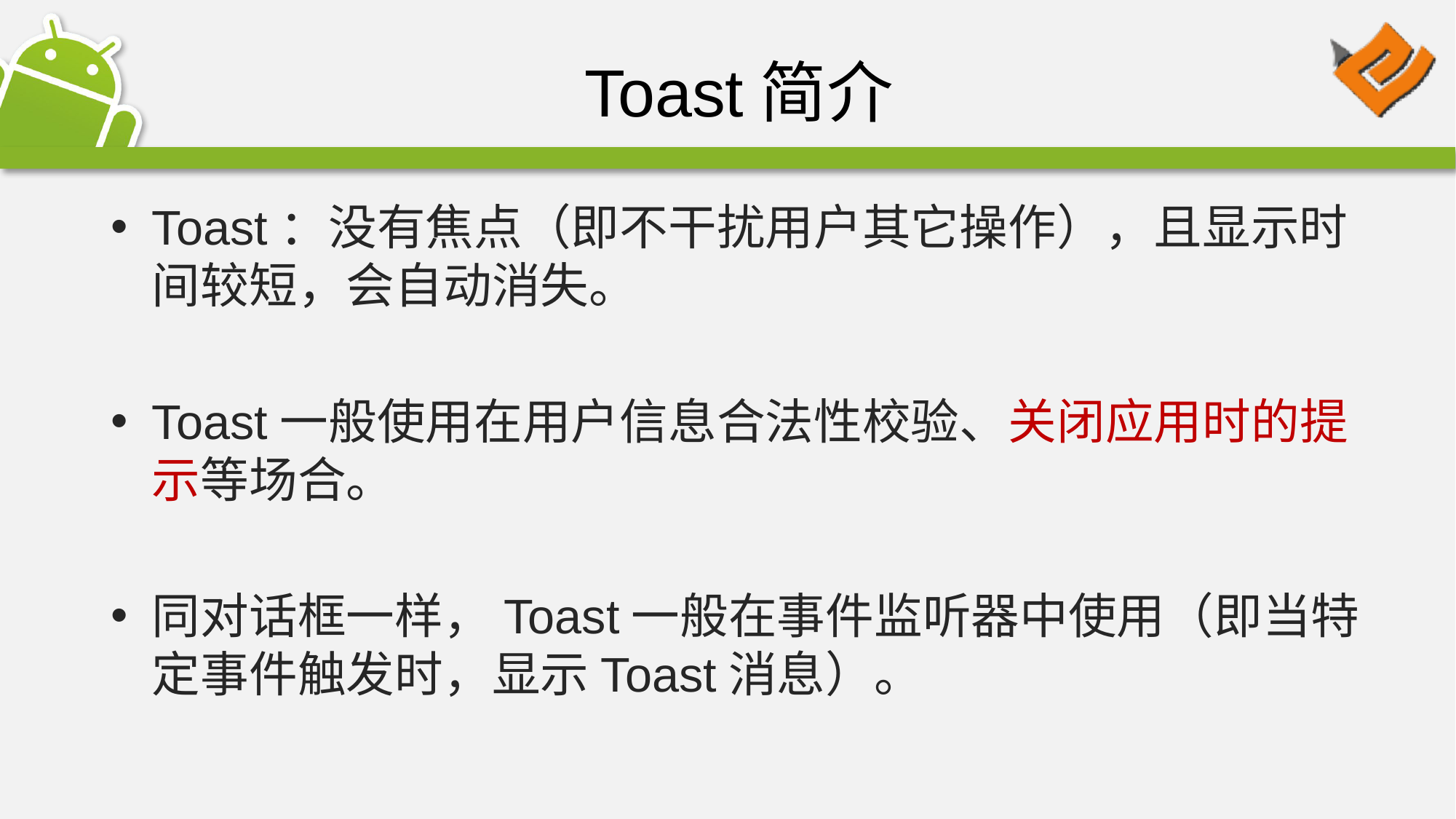

# Toast简介
Toast：没有焦点（即不干扰用户其它操作），且显示时间较短，会自动消失。

Toast一般使用在用户信息合法性校验、关闭应用时的提示等场合。

同对话框一样，Toast一般在事件监听器中使用（即当特定事件触发时，显示Toast消息）。